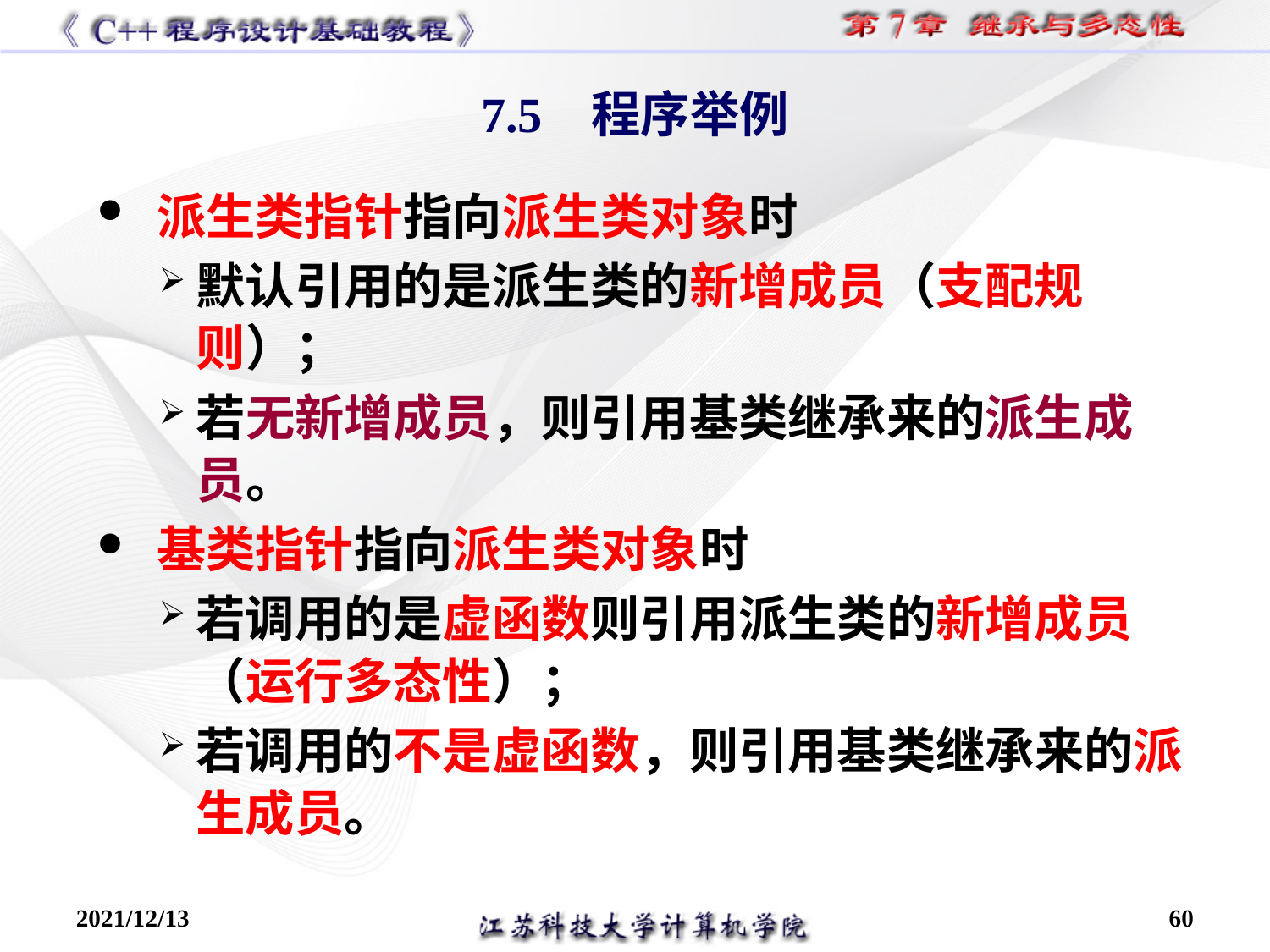

7.5   程序举例
 派生类指针指向派生类对象时
默认引用的是派生类的新增成员（支配规则）；
若无新增成员，则引用基类继承来的派生成员。
 基类指针指向派生类对象时
若调用的是虚函数则引用派生类的新增成员（运行多态性）；
若调用的不是虚函数，则引用基类继承来的派生成员。